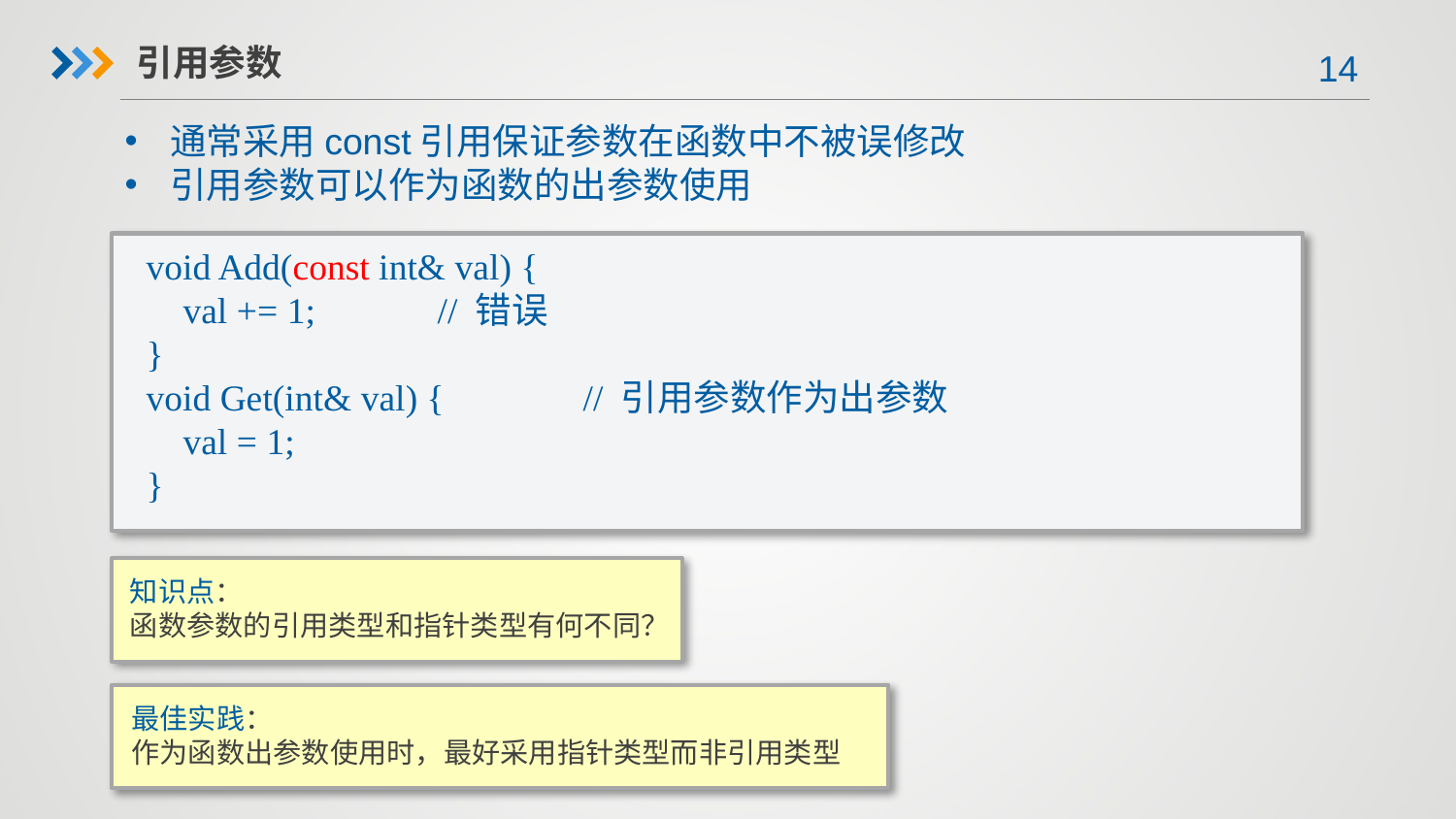

引用参数
通常采用const引用保证参数在函数中不被误修改
引用参数可以作为函数的出参数使用

void Add(const int& val) {
    val += 1;	// 错误
}
void Get(int& val) {	// 引用参数作为出参数
    val = 1;
}

知识点：
函数参数的引用类型和指针类型有何不同？

最佳实践：
作为函数出参数使用时，最好采用指针类型而非引用类型